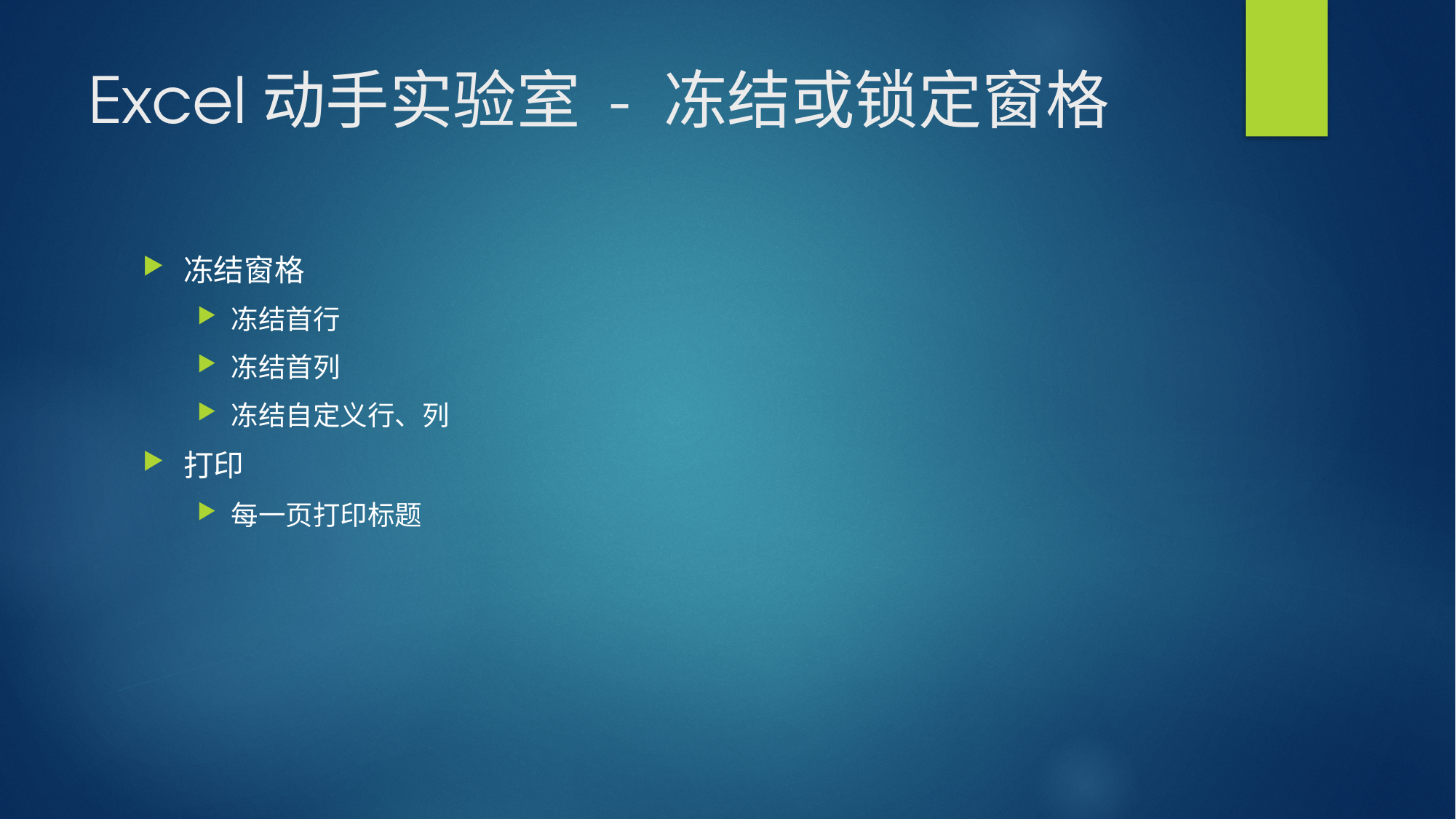

# Excel动手实验室 - 冻结或锁定窗格
冻结窗格
冻结首行
冻结首列
冻结自定义行、列
打印
每一页打印标题